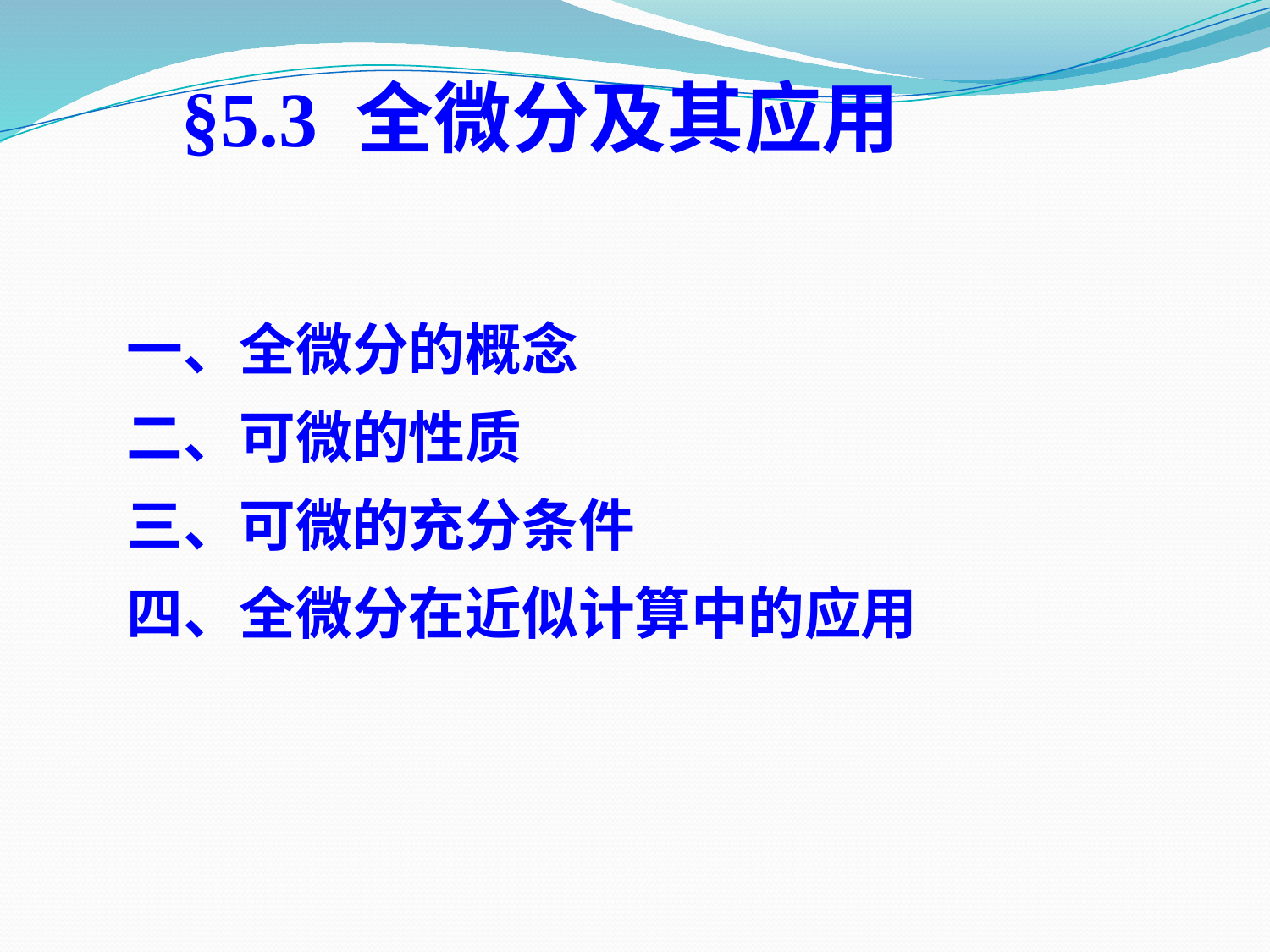

§5.3 全微分及其应用
一、全微分的概念
二、可微的性质
三、可微的充分条件
四、全微分在近似计算中的应用